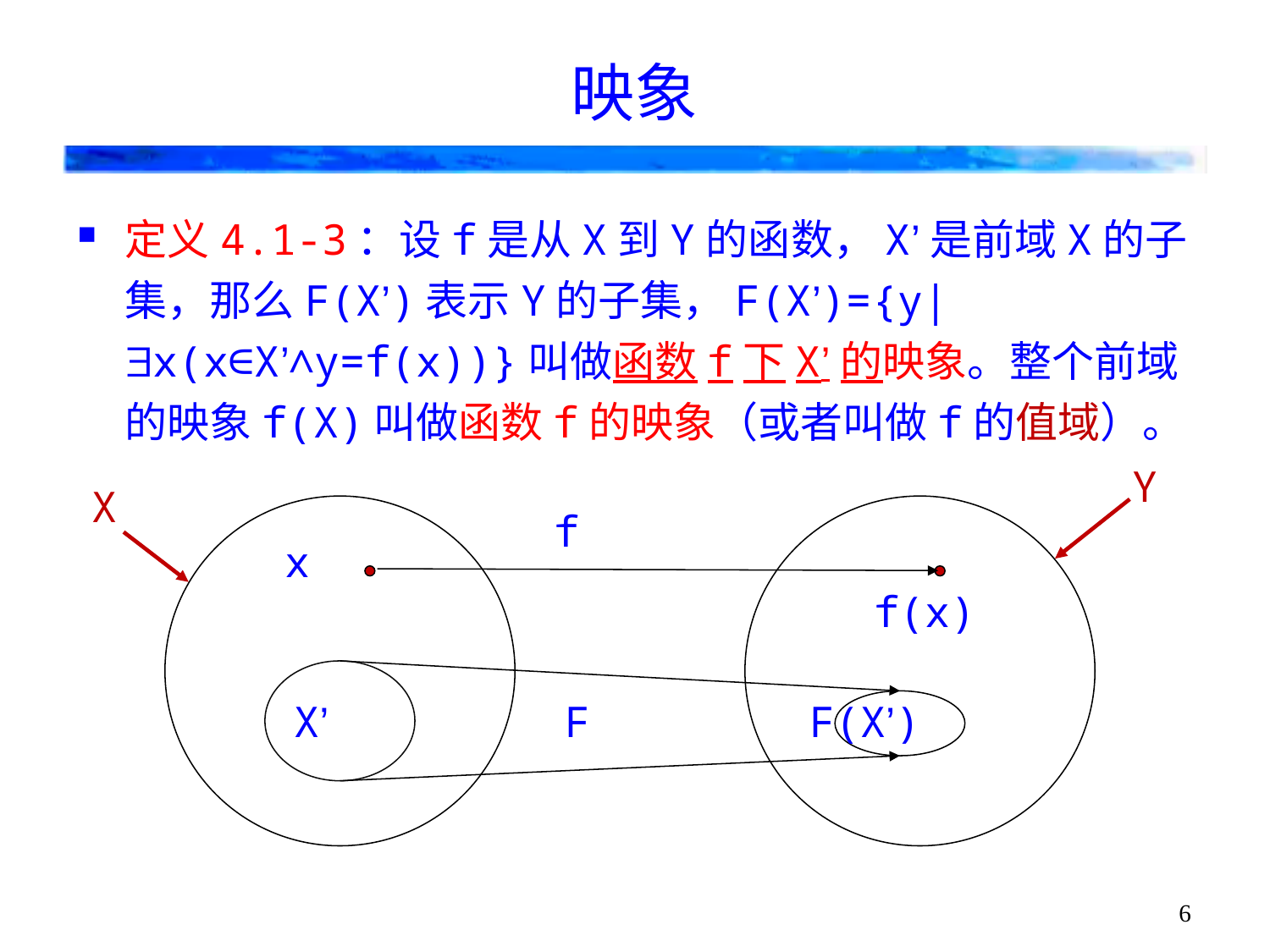

# 映象
定义4.1-3：设f是从X到Y的函数，X’是前域X的子集，那么F(X’)表示Y的子集，F(X’)={y|∃x(x∈X’∧y=f(x))}叫做函数f下X’的映象。整个前域的映象f(X)叫做函数f的映象（或者叫做f的值域）。
Y
X

f
x

f(x)

X’
F
F(X’)
6